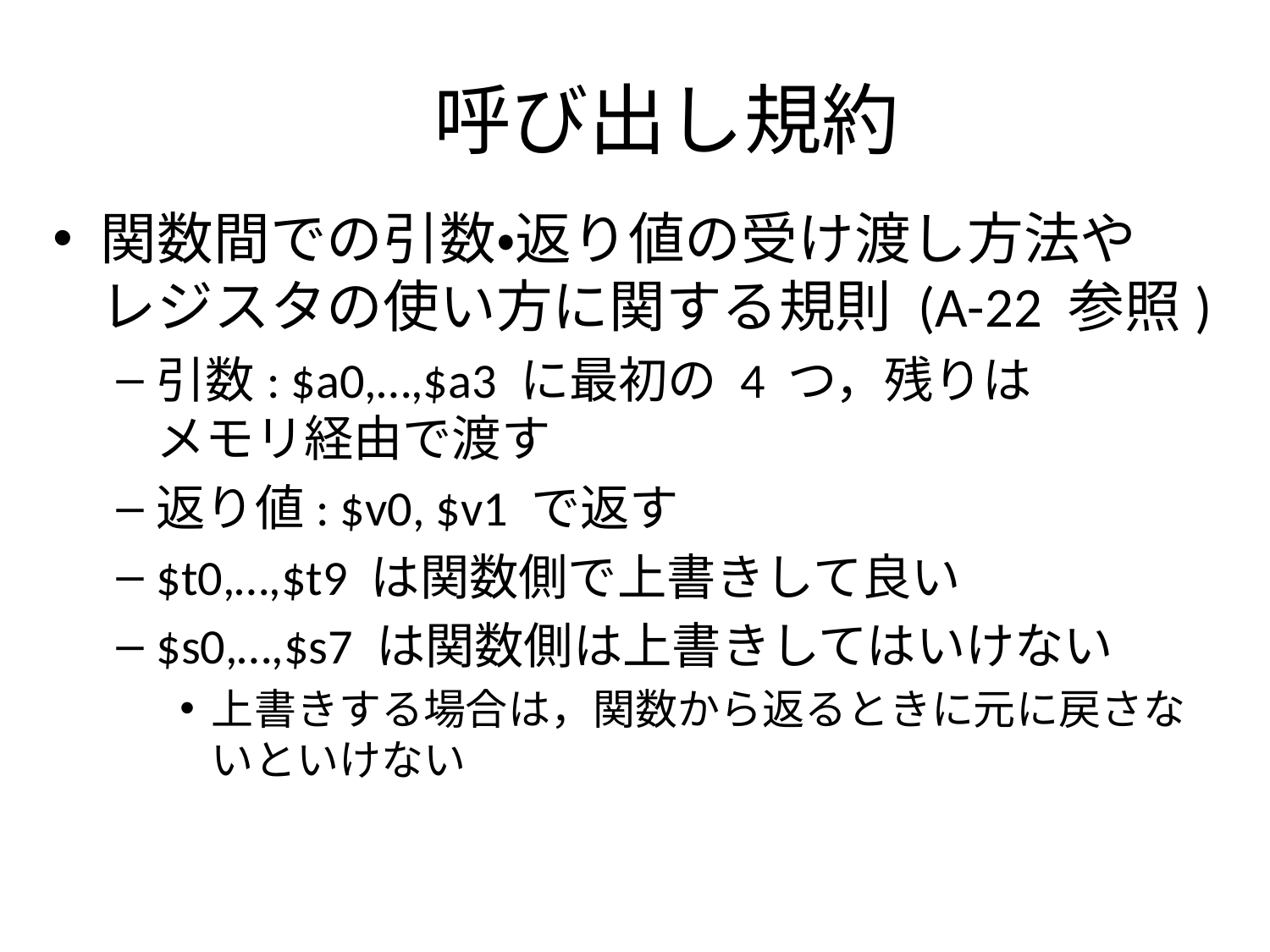

# 呼び出し規約
関数間での引数・返り値の受け渡し方法や
レジスタの使い方に関する規則 (A-22 参照)
引数: $a0,…,$a3 に最初の 4 つ，残りは
メモリ経由で渡す
返り値: $v0, $v1 で返す
$t0,…,$t9 は関数側で上書きして良い
$s0,…,$s7 は関数側は上書きしてはいけない
上書きする場合は，関数から返るときに元に戻さないといけない